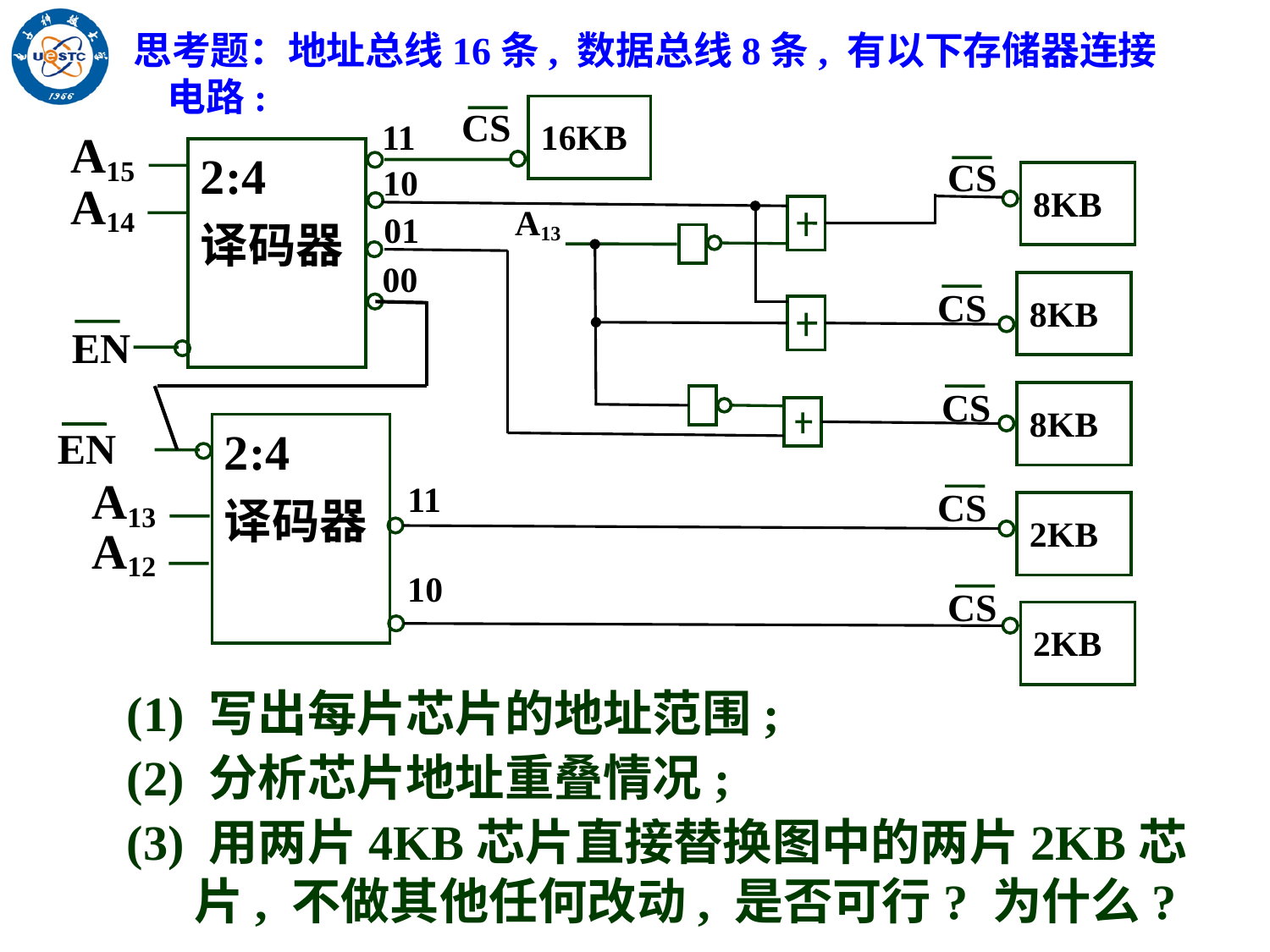

思考题：地址总线16条, 数据总线8条, 有以下存储器连接电路:

16KB

CS

11
A15
2:4
译码器

CS

8KB

10

A14

A13

01

00

8KB

CS

EN

CS

8KB

2:4
译码器

EN

A13
11
CS

2KB

A12

10

CS

2KB

(1) 写出每片芯片的地址范围;
(2) 分析芯片地址重叠情况;
(3) 用两片4KB芯片直接替换图中的两片2KB芯片, 不做其他任何改动, 是否可行? 为什么?